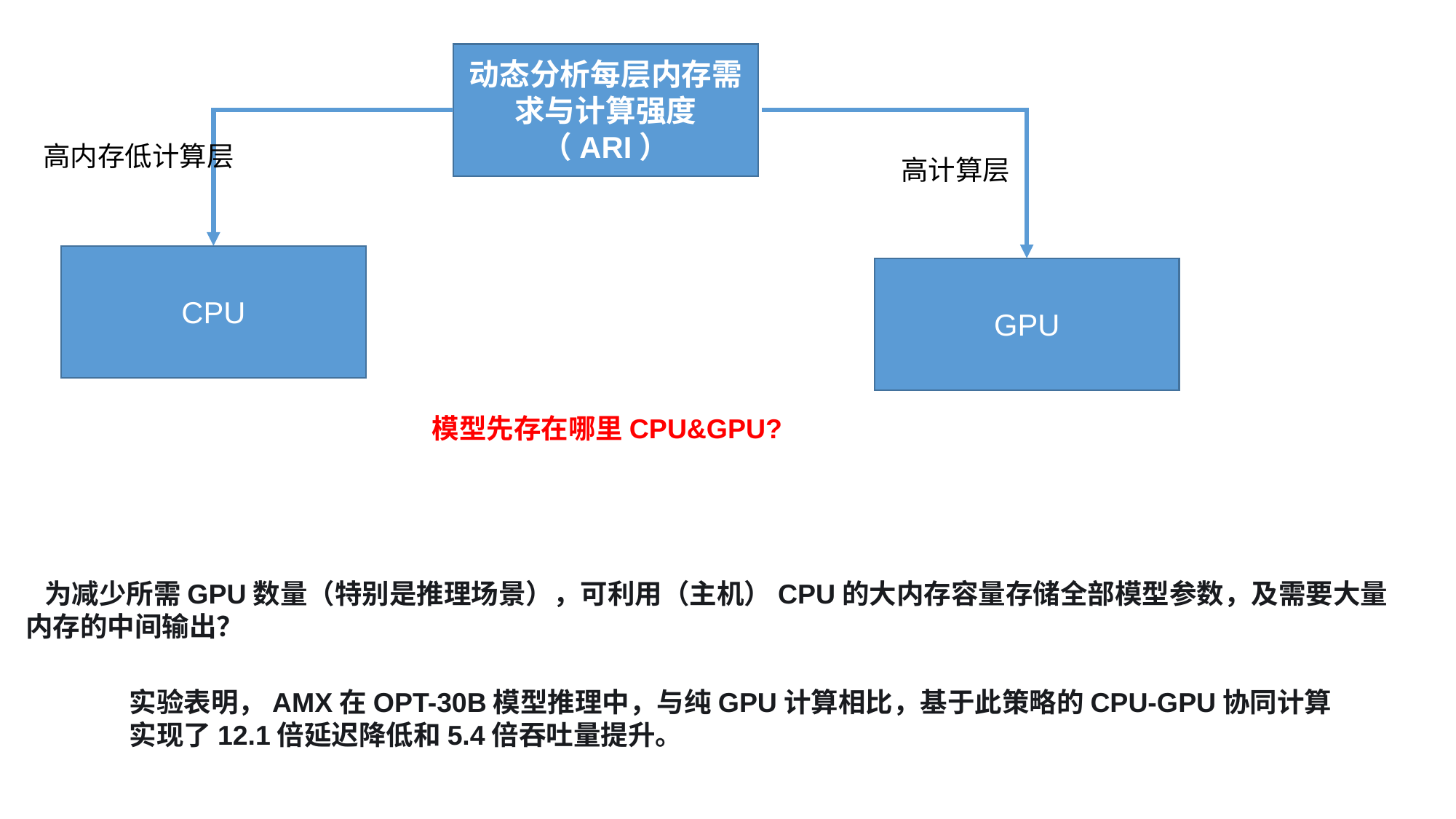

模型先存在哪里CPU&GPU?
动态分析每层内存需求与计算强度（ARI）
高内存低计算层
高计算层
CPU
GPU
模型先存在哪里CPU&GPU?
  为减少所需GPU数量（特别是推理场景），可利用（主机）CPU的大内存容量存储全部模型参数，及需要大量内存的中间输出？
实验表明，AMX在OPT-30B模型推理中，与纯GPU计算相比，基于此策略的CPU-GPU协同计算实现了12.1倍延迟降低和5.4倍吞吐量提升。